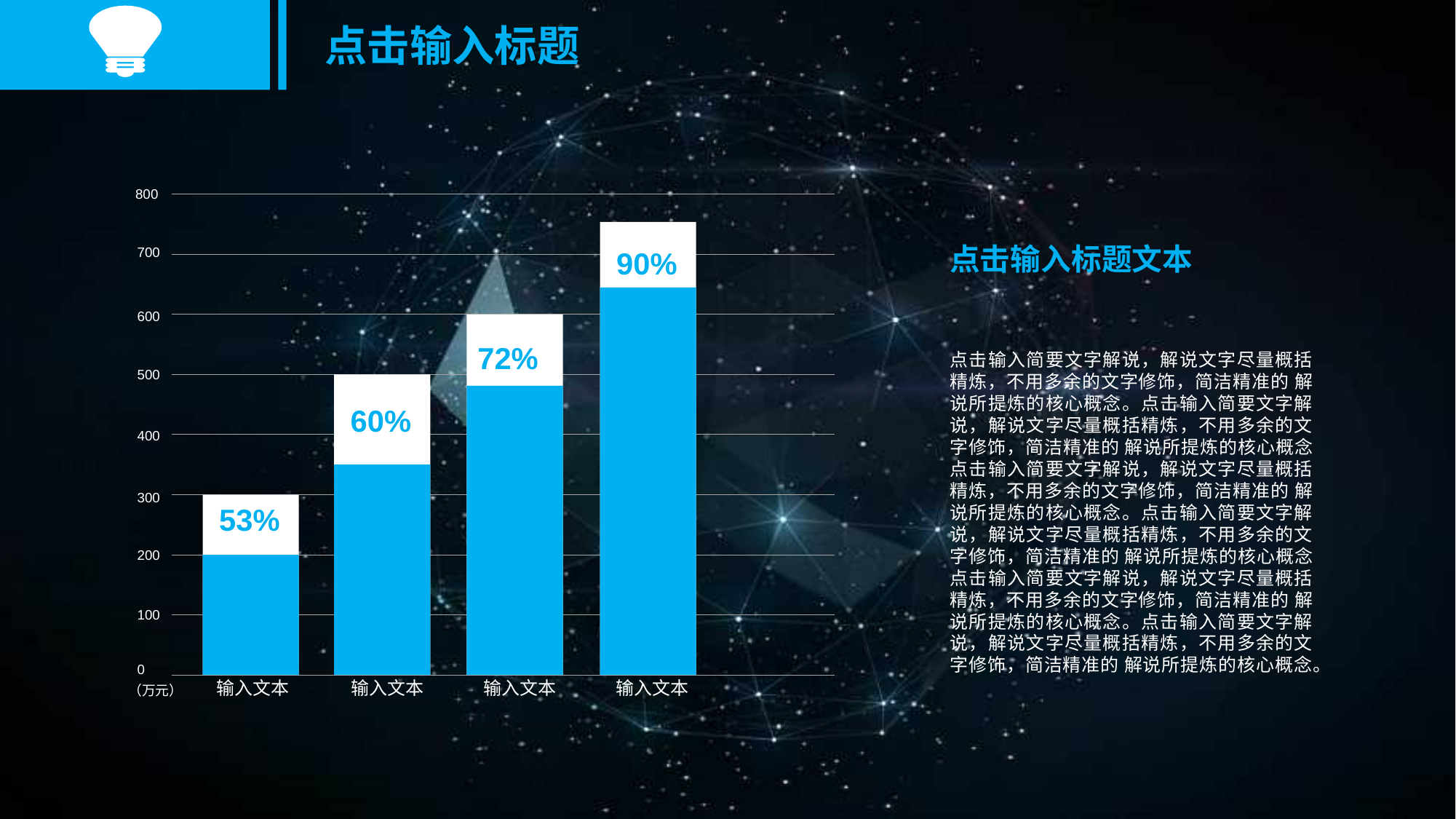

点击输入标题
800

点击输入标题文本
700
90%

600

72%
点击输入简要文字解说，解说文字尽量概括精炼，不用多余的文字修饰，简洁精准的 解说所提炼的核心概念。点击输入简要文字解说，解说文字尽量概括精炼，不用多余的文字修饰，简洁精准的 解说所提炼的核心概念点击输入简要文字解说，解说文字尽量概括精炼，不用多余的文字修饰，简洁精准的 解说所提炼的核心概念。点击输入简要文字解说，解说文字尽量概括精炼，不用多余的文字修饰，简洁精准的 解说所提炼的核心概念点击输入简要文字解说，解说文字尽量概括精炼，不用多余的文字修饰，简洁精准的 解说所提炼的核心概念。点击输入简要文字解说，解说文字尽量概括精炼，不用多余的文字修饰，简洁精准的 解说所提炼的核心概念。
500

60%
400

300

53%
200

100
0
输入文本
输入文本
输入文本
输入文本
（万元）